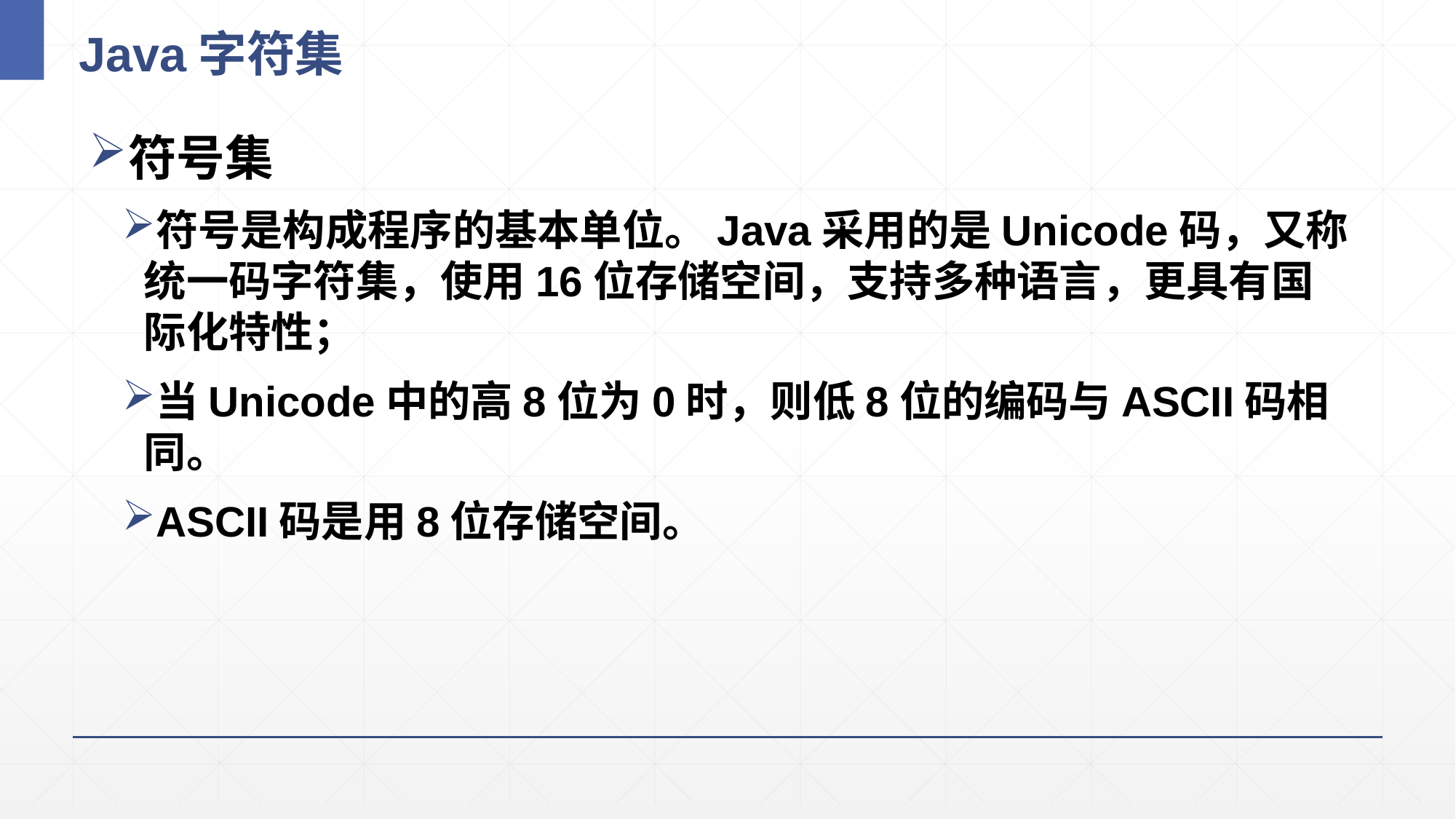

# Java字符集
符号集
符号是构成程序的基本单位。Java采用的是Unicode码，又称统一码字符集，使用16位存储空间，支持多种语言，更具有国际化特性；
当Unicode中的高8位为0时，则低8位的编码与ASCII码相同。
ASCII码是用8位存储空间。